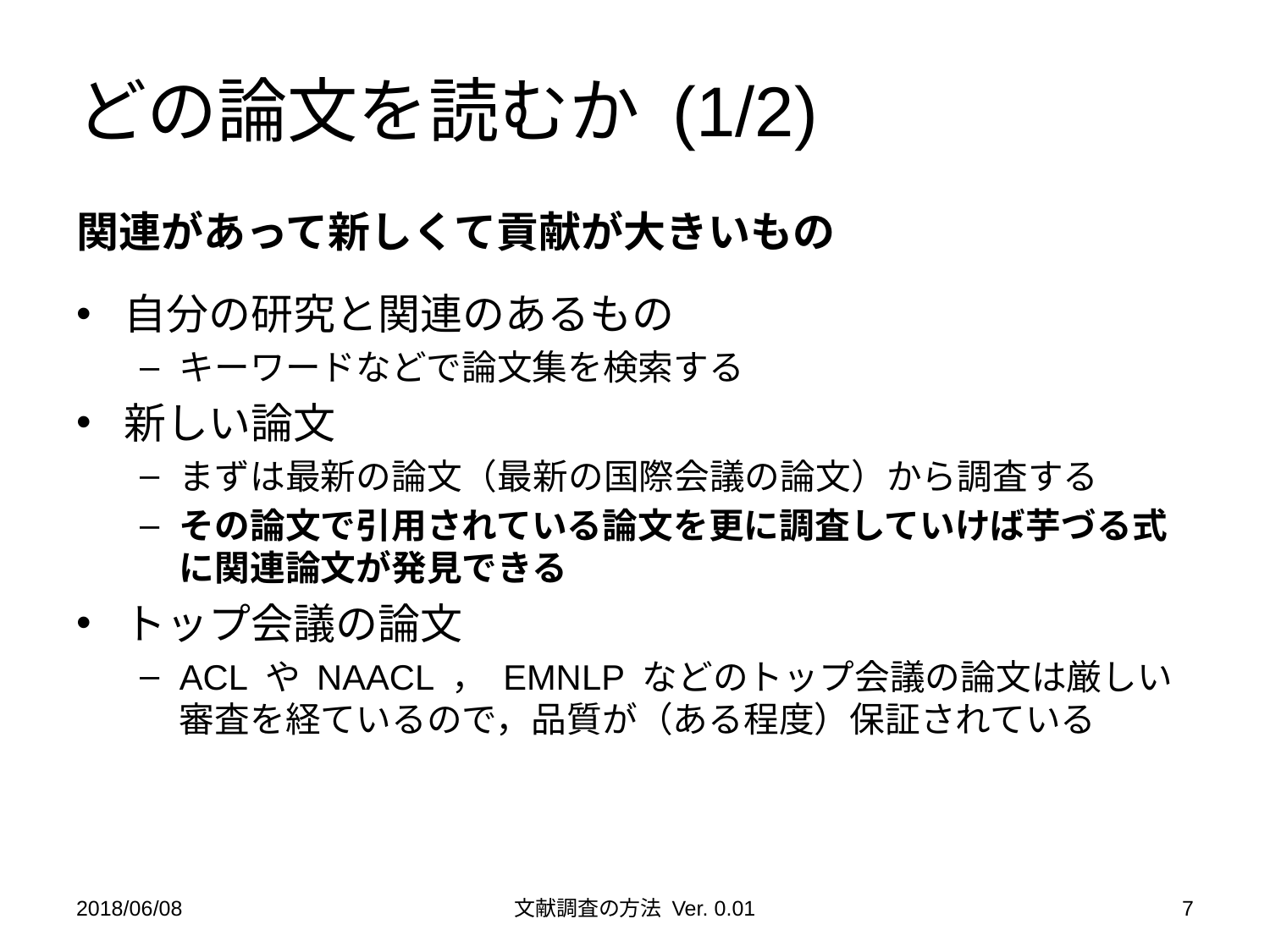

# どの論文を読むか (1/2)
関連があって新しくて貢献が大きいもの
自分の研究と関連のあるもの
キーワードなどで論文集を検索する
新しい論文
まずは最新の論文（最新の国際会議の論文）から調査する
その論文で引用されている論文を更に調査していけば芋づる式に関連論文が発見できる
トップ会議の論文
ACL や NAACL ， EMNLP などのトップ会議の論文は厳しい審査を経ているので，品質が（ある程度）保証されている

2018/06/08
文献調査の方法 Ver. 0.01
7